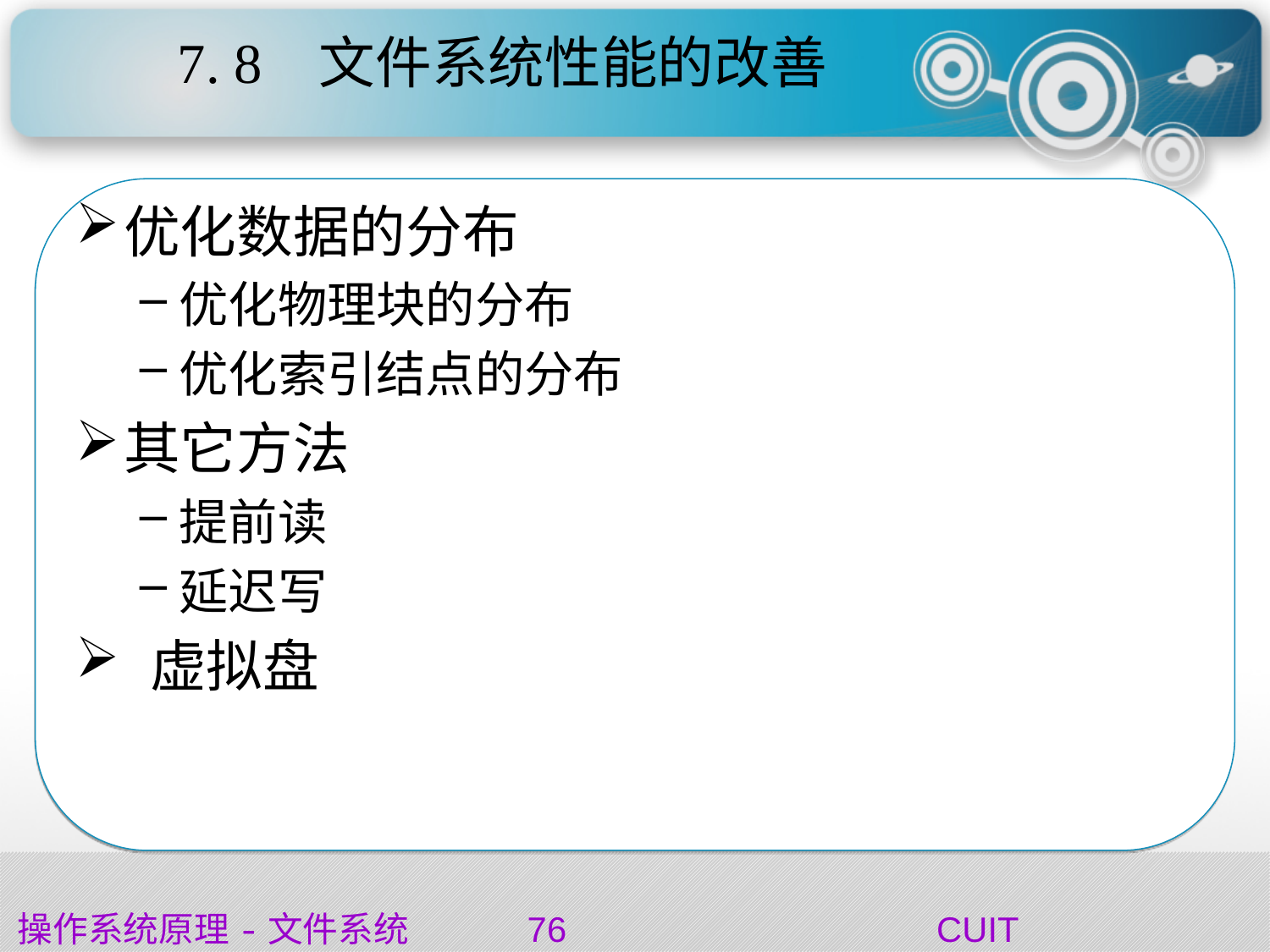

# 7. 8   文件系统性能的改善
优化数据的分布
优化物理块的分布
优化索引结点的分布
其它方法
提前读
延迟写
 虚拟盘